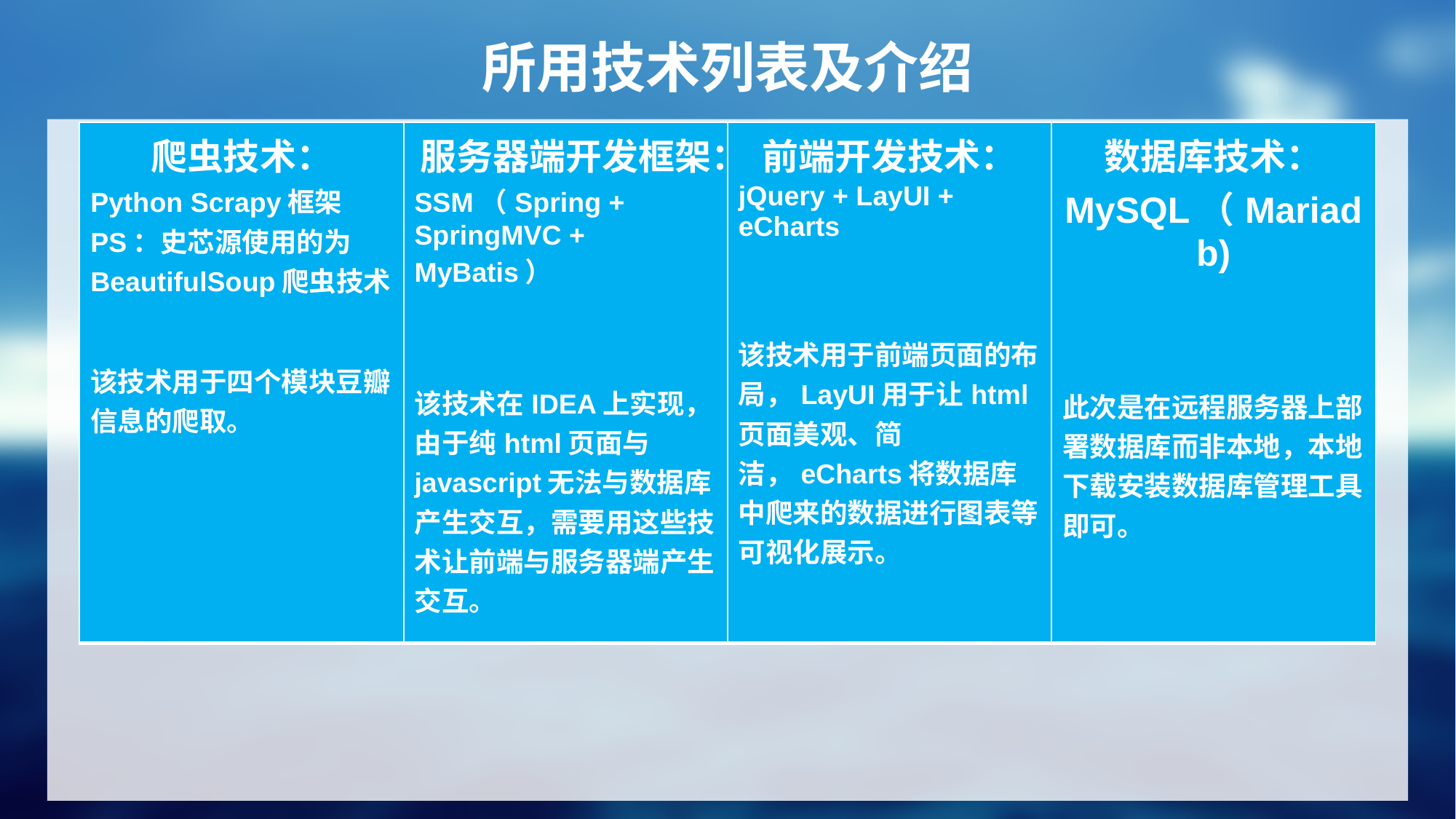

# 所用技术列表及介绍
| 爬虫技术： Python Scrapy框架 PS：史芯源使用的为BeautifulSoup爬虫技术 该技术用于四个模块豆瓣信息的爬取。 | 服务器端开发框架： SSM（Spring + SpringMVC + MyBatis） 该技术在IDEA上实现，由于纯html页面与javascript无法与数据库产生交互，需要用这些技术让前端与服务器端产生交互。 | 前端开发技术： jQuery + LayUI + eCharts 该技术用于前端页面的布局，LayUI用于让html页面美观、简洁，eCharts将数据库中爬来的数据进行图表等可视化展示。 | 数据库技术： MySQL（Mariadb) 此次是在远程服务器上部署数据库而非本地，本地下载安装数据库管理工具即可。 |
| --- | --- | --- | --- |